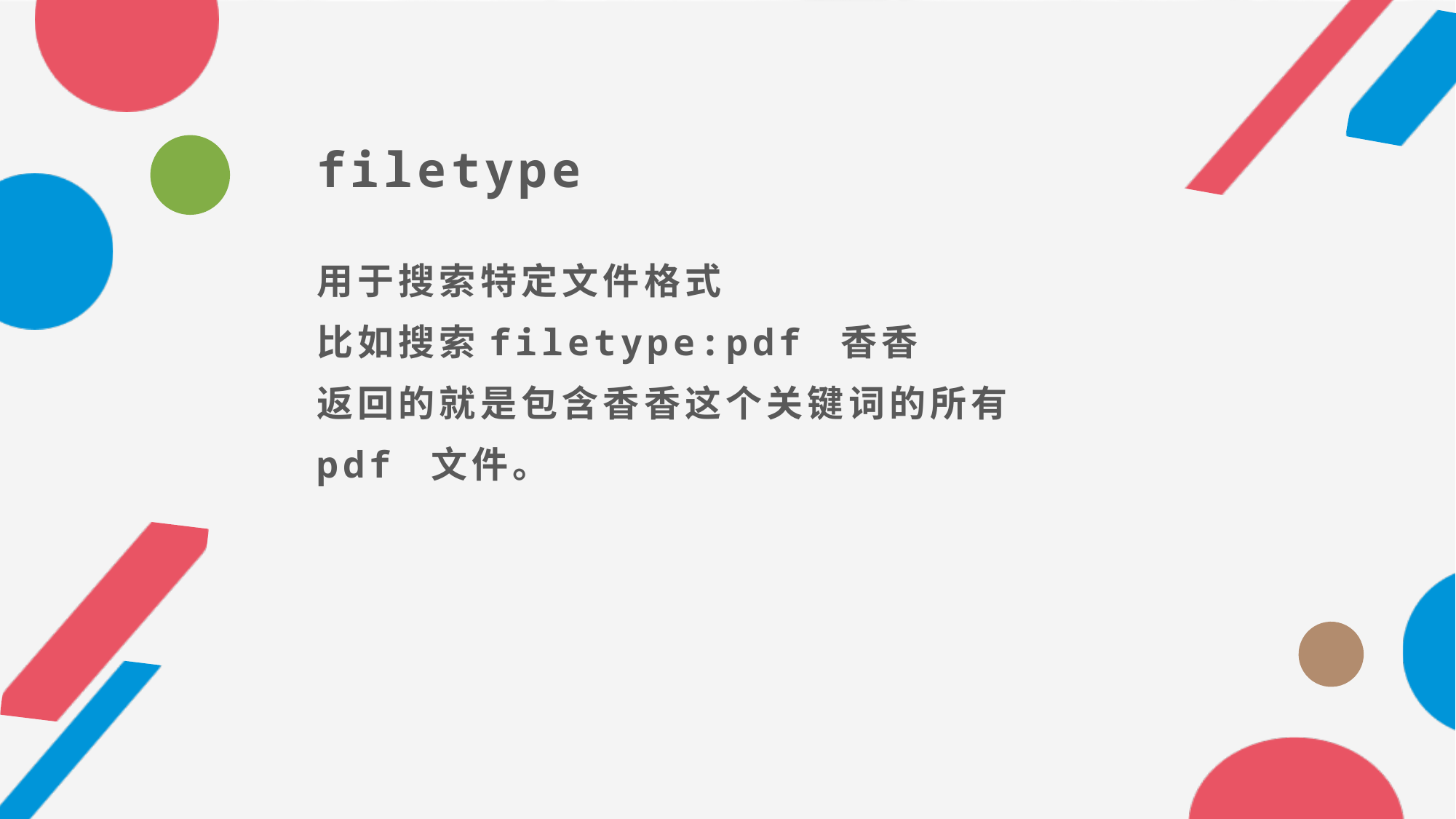

filetype

用于搜索特定文件格式
比如搜索filetype:pdf 香香
返回的就是包含香香这个关键词的所有pdf 文件。